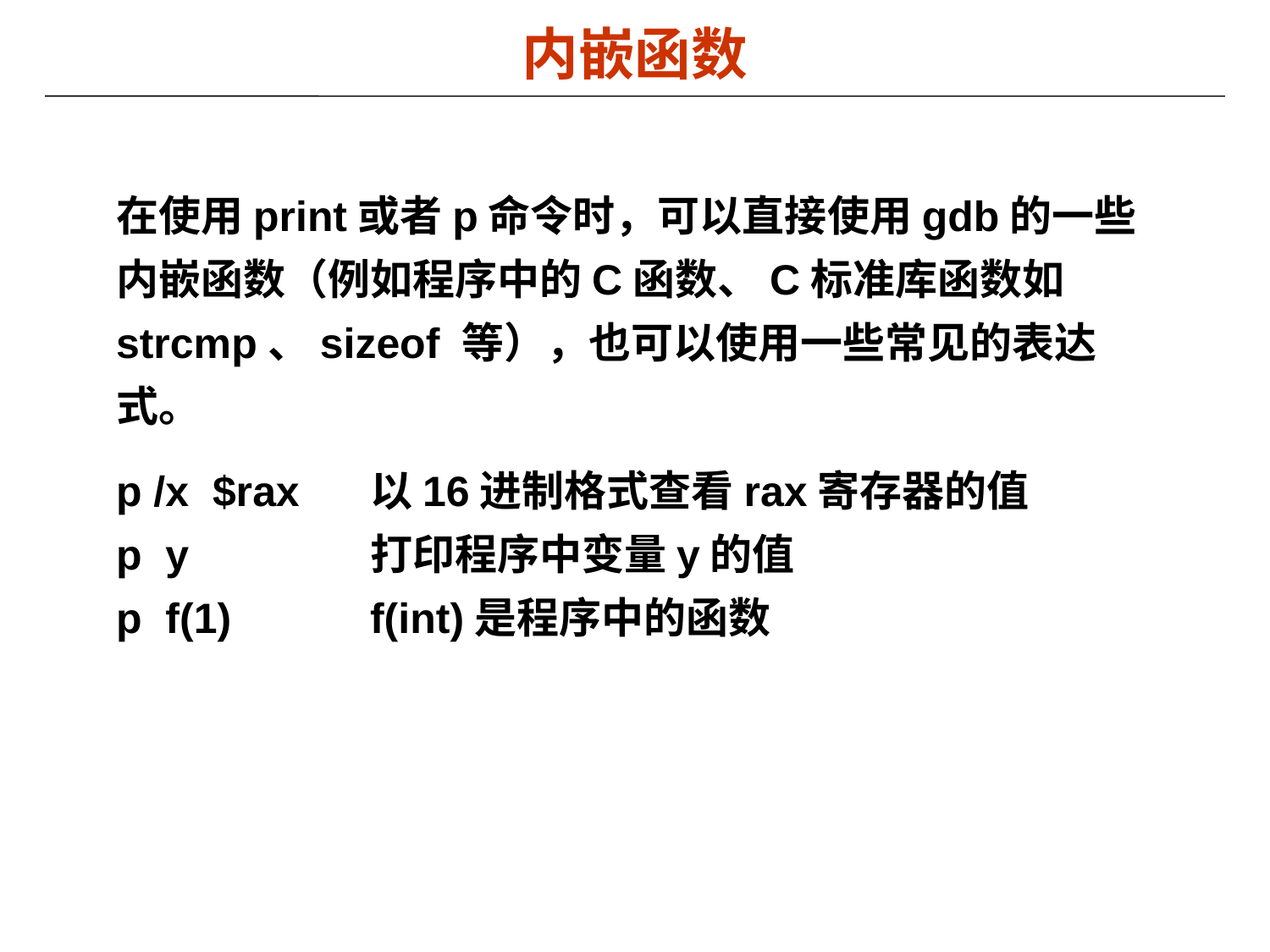

内嵌函数
在使用print或者p命令时，可以直接使用gdb的一些内嵌函数（例如程序中的C函数、C标准库函数如strcmp、sizeof 等），也可以使用一些常见的表达式。
p /x  $rax	以16进制格式查看rax寄存器的值
p  y  		打印程序中变量y的值
p  f(1)  	f(int)是程序中的函数